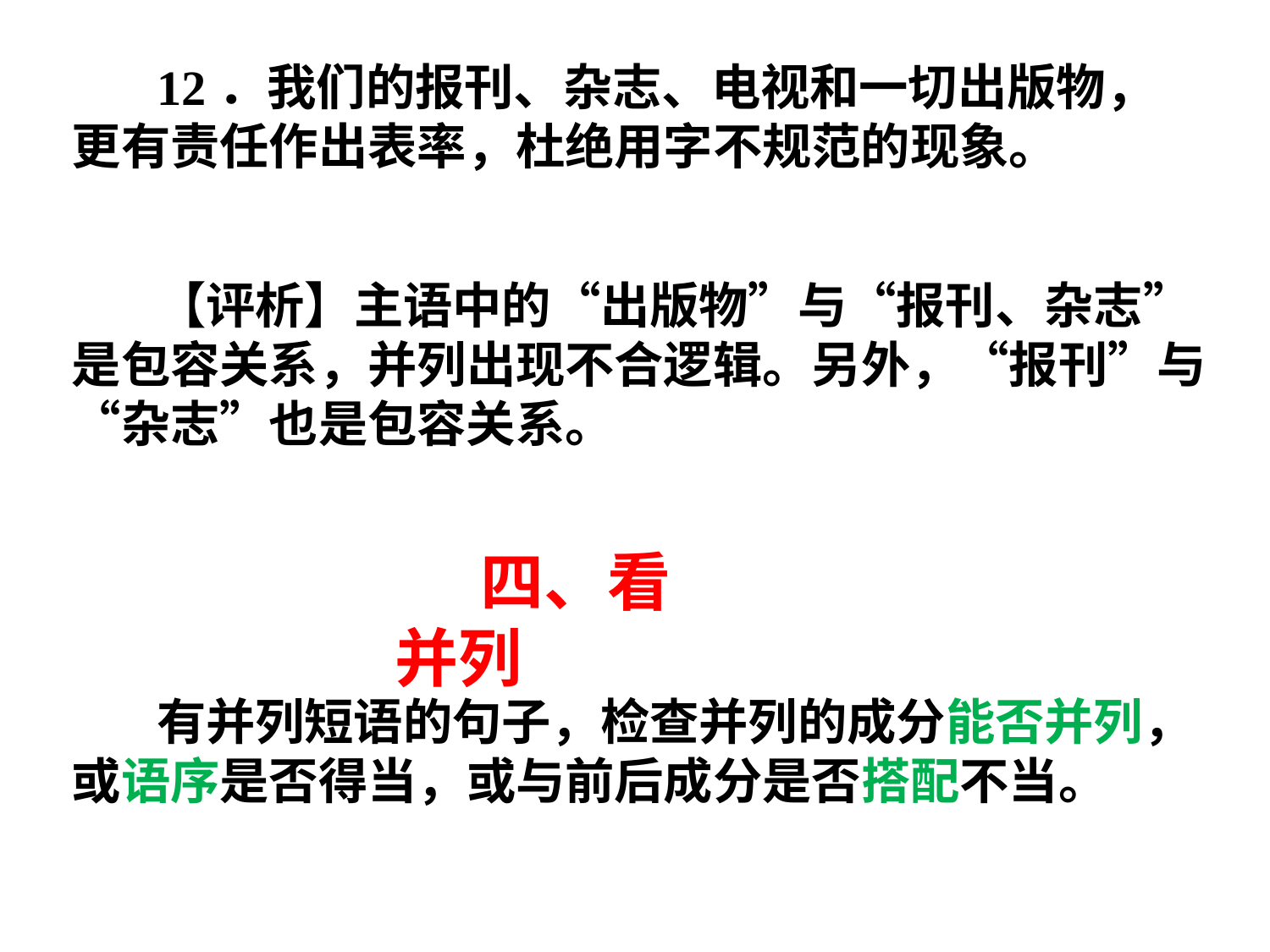

12．我们的报刊、杂志、电视和一切出版物，更有责任作出表率，杜绝用字不规范的现象。

【评析】主语中的“出版物”与“报刊、杂志”是包容关系，并列出现不合逻辑。另外，“报刊”与“杂志”也是包容关系。
四、看并列
有并列短语的句子，检查并列的成分能否并列，或语序是否得当，或与前后成分是否搭配不当。